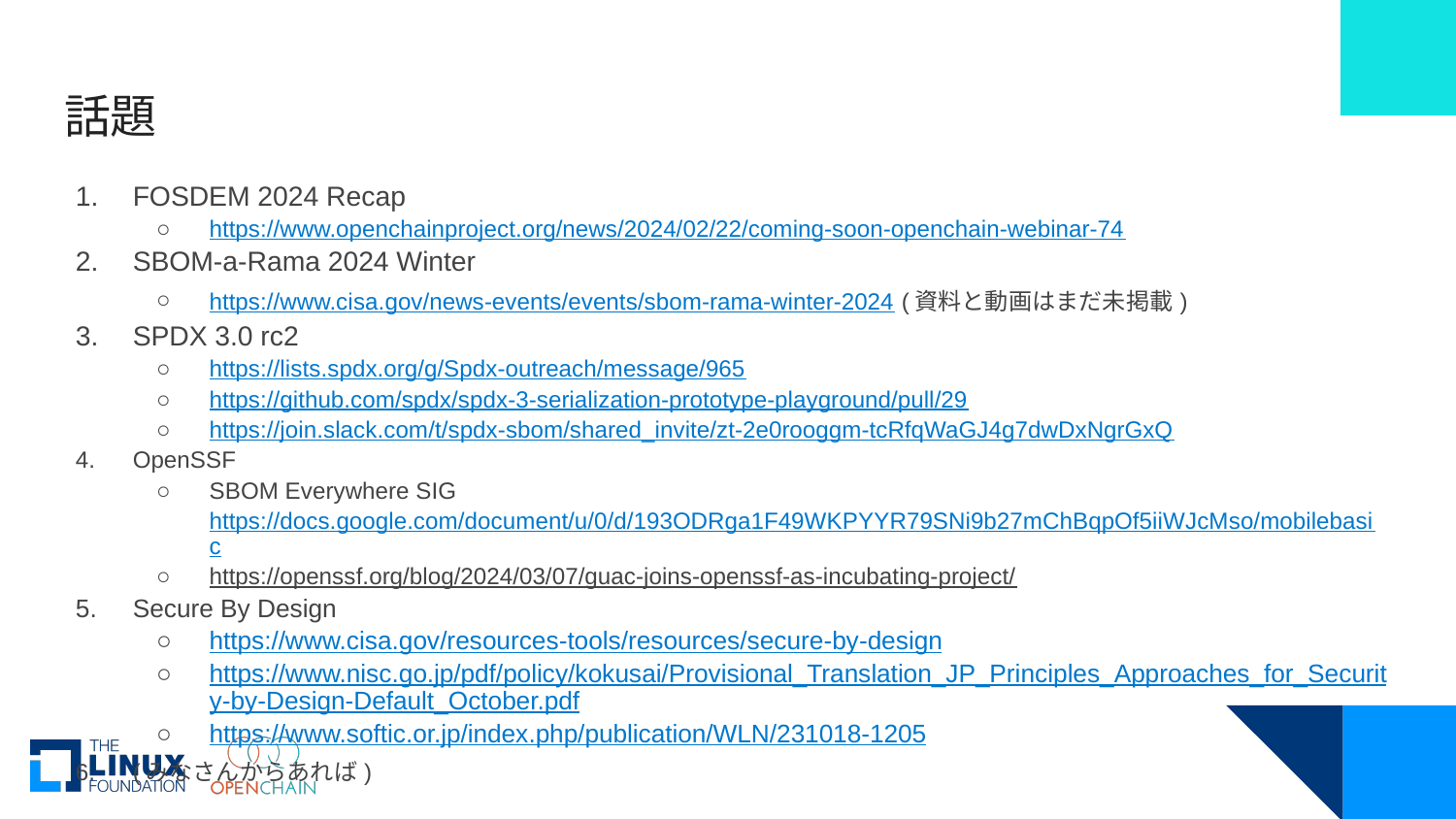

# 話題
FOSDEM 2024 Recap
https://www.openchainproject.org/news/2024/02/22/coming-soon-openchain-webinar-74
SBOM-a-Rama 2024 Winter
https://www.cisa.gov/news-events/events/sbom-rama-winter-2024 (資料と動画はまだ未掲載)
SPDX 3.0 rc2
https://lists.spdx.org/g/Spdx-outreach/message/965
https://github.com/spdx/spdx-3-serialization-prototype-playground/pull/29
https://join.slack.com/t/spdx-sbom/shared_invite/zt-2e0rooggm-tcRfqWaGJ4g7dwDxNgrGxQ
OpenSSF
SBOM Everywhere SIG
https://docs.google.com/document/u/0/d/193ODRga1F49WKPYYR79SNi9b27mChBqpOf5iiWJcMso/mobilebasic
https://openssf.org/blog/2024/03/07/guac-joins-openssf-as-incubating-project/
Secure By Design
https://www.cisa.gov/resources-tools/resources/secure-by-design
https://www.nisc.go.jp/pdf/policy/kokusai/Provisional_Translation_JP_Principles_Approaches_for_Security-by-Design-Default_October.pdf
https://www.softic.or.jp/index.php/publication/WLN/231018-1205
(みなさんからあれば)